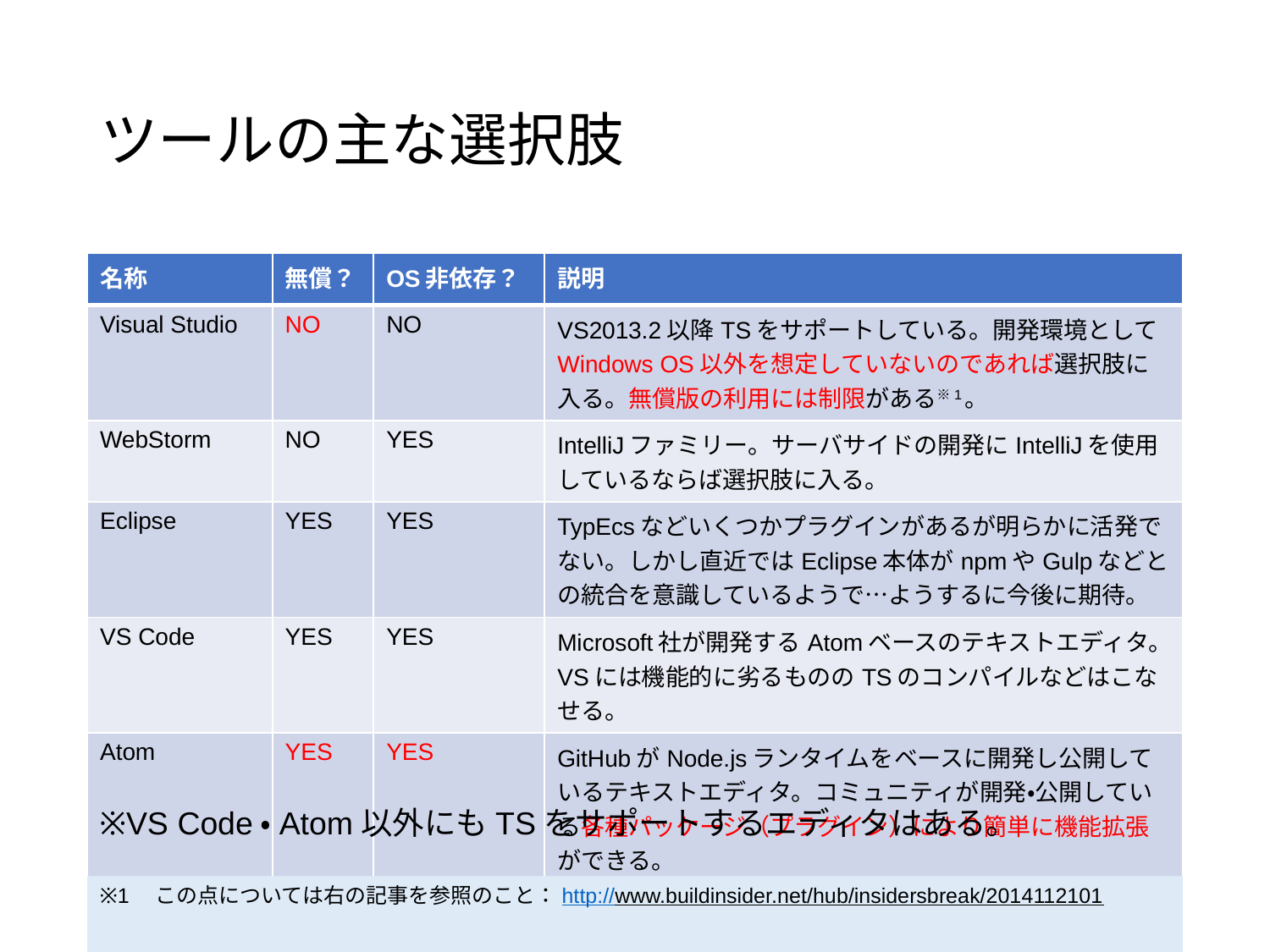

# ツールの主な選択肢
| 名称 | 無償？ | OS非依存？ | 説明 |
| --- | --- | --- | --- |
| Visual Studio | NO | NO | VS2013.2以降TSをサポートしている。開発環境としてWindows OS以外を想定していないのであれば選択肢に入る。無償版の利用には制限がある※1。 |
| WebStorm | NO | YES | IntelliJファミリー。サーバサイドの開発にIntelliJを使用しているならば選択肢に入る。 |
| Eclipse | YES | YES | TypEcsなどいくつかプラグインがあるが明らかに活発でない。しかし直近ではEclipse本体がnpmやGulpなどとの統合を意識しているようで…ようするに今後に期待。 |
| VS Code | YES | YES | Microsoft社が開発するAtomベースのテキストエディタ。VSには機能的に劣るもののTSのコンパイルなどはこなせる。 |
| Atom | YES | YES | GitHubがNode.jsランタイムをベースに開発し公開しているテキストエディタ。コミュニティが開発・公開している各種パッケージ（プラグイン）により簡単に機能拡張ができる。 |
※VS Code・Atom以外にもTSをサポートするエディタはある。
※1　この点については右の記事を参照のこと：http://www.buildinsider.net/hub/insidersbreak/2014112101